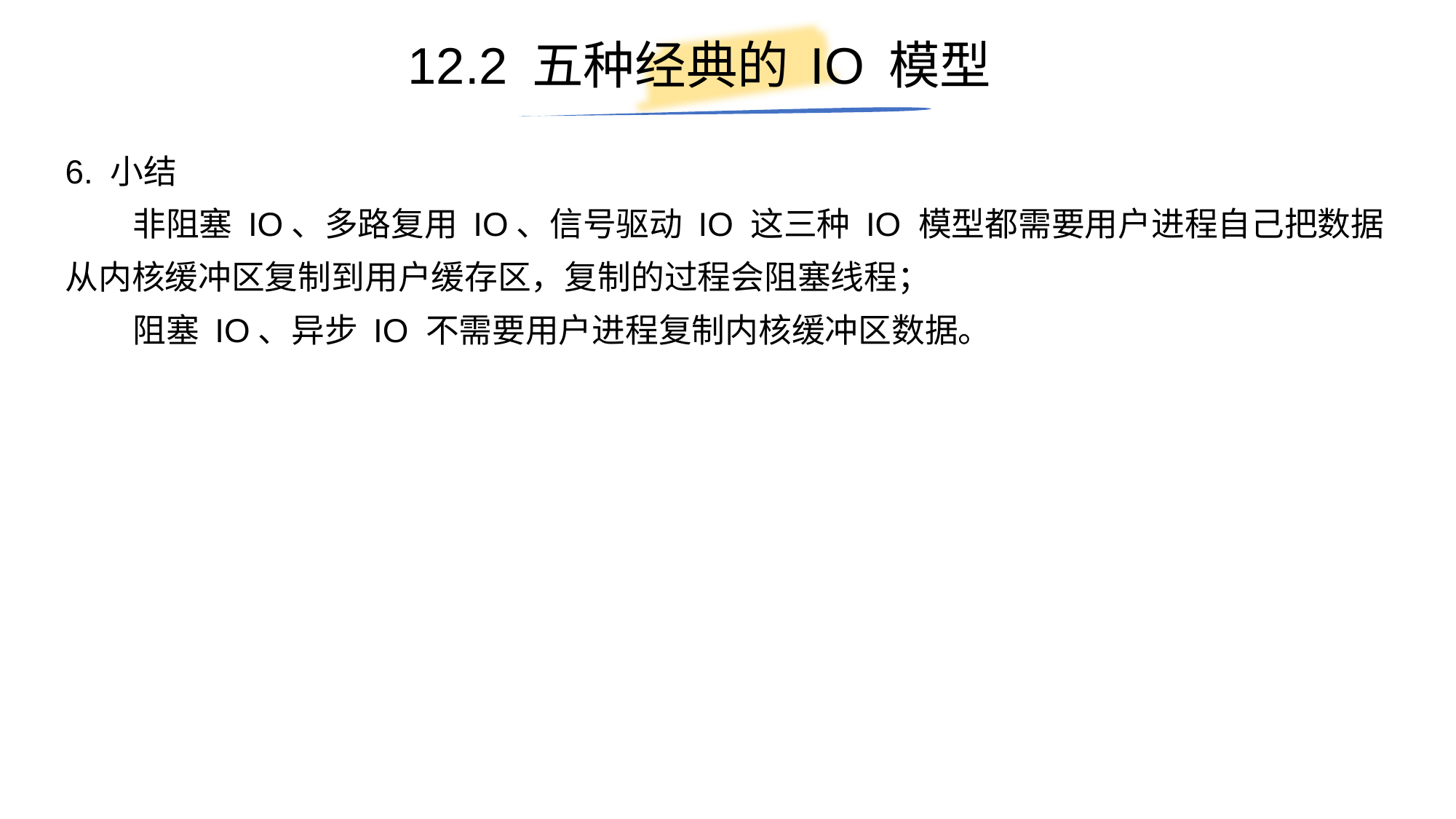

# 12.2 五种经典的 IO 模型

6. 小结
        非阻塞 IO、多路复用 IO、信号驱动 IO 这三种 IO 模型都需要用户进程自己把数据从内核缓冲区复制到用户缓存区，复制的过程会阻塞线程；
        阻塞 IO、异步 IO 不需要用户进程复制内核缓冲区数据。